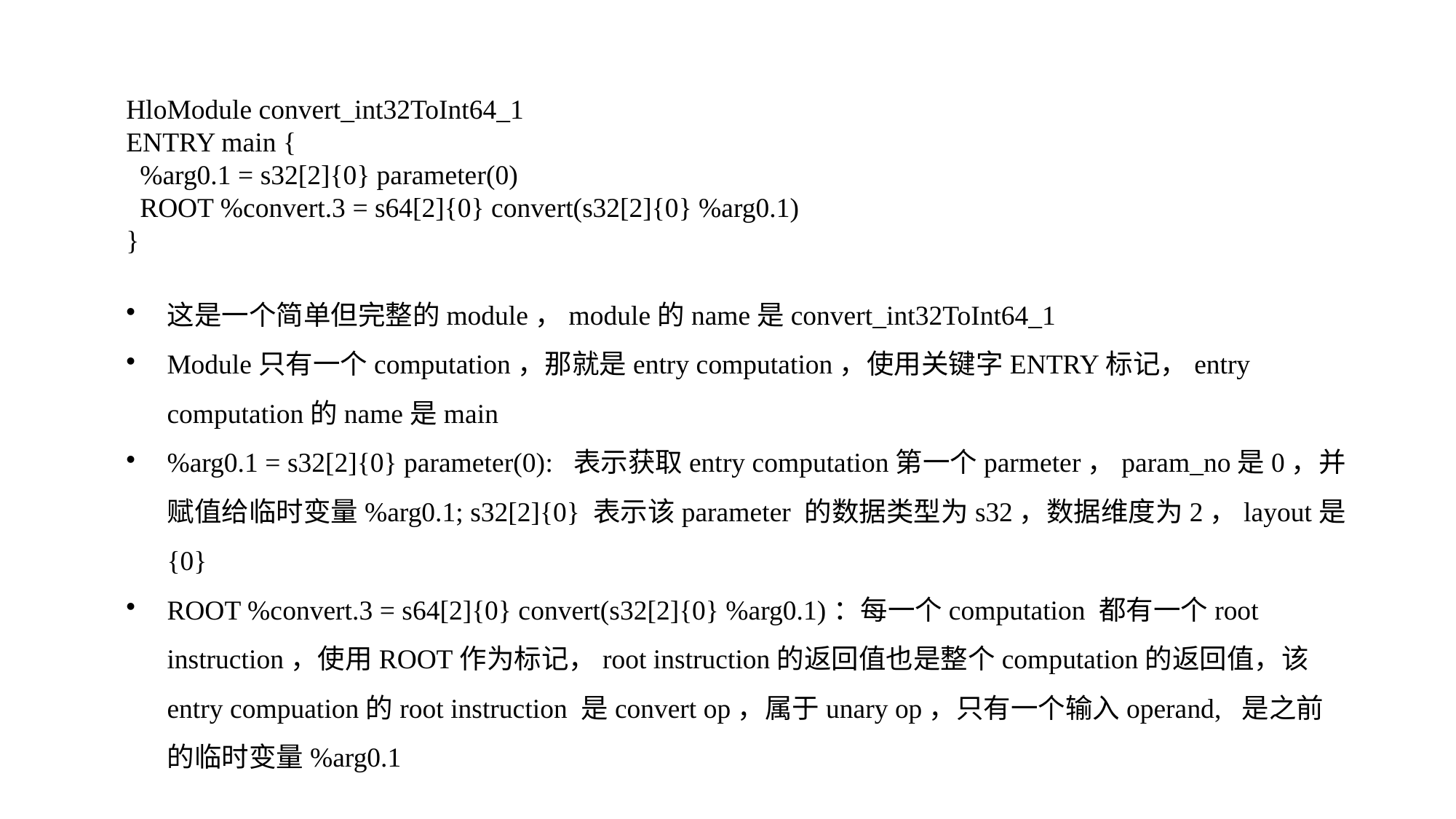

HloModule convert_int32ToInt64_1
ENTRY main {
  %arg0.1 = s32[2]{0} parameter(0)
  ROOT %convert.3 = s64[2]{0} convert(s32[2]{0} %arg0.1)
}

这是一个简单但完整的module，module的name是convert_int32ToInt64_1
Module只有一个computation，那就是entry computation，使用关键字ENTRY标记，entry computation的name是main
%arg0.1 = s32[2]{0} parameter(0):  表示获取entry computation第一个parmeter，param_no是0，并赋值给临时变量%arg0.1; s32[2]{0} 表示该parameter 的数据类型为s32，数据维度为2，layout是{0}
ROOT %convert.3 = s64[2]{0} convert(s32[2]{0} %arg0.1)：每一个computation 都有一个root instruction，使用ROOT作为标记，root instruction的返回值也是整个computation的返回值，该entry compuation的root instruction 是convert op，属于unary op，只有一个输入operand,  是之前的临时变量%arg0.1